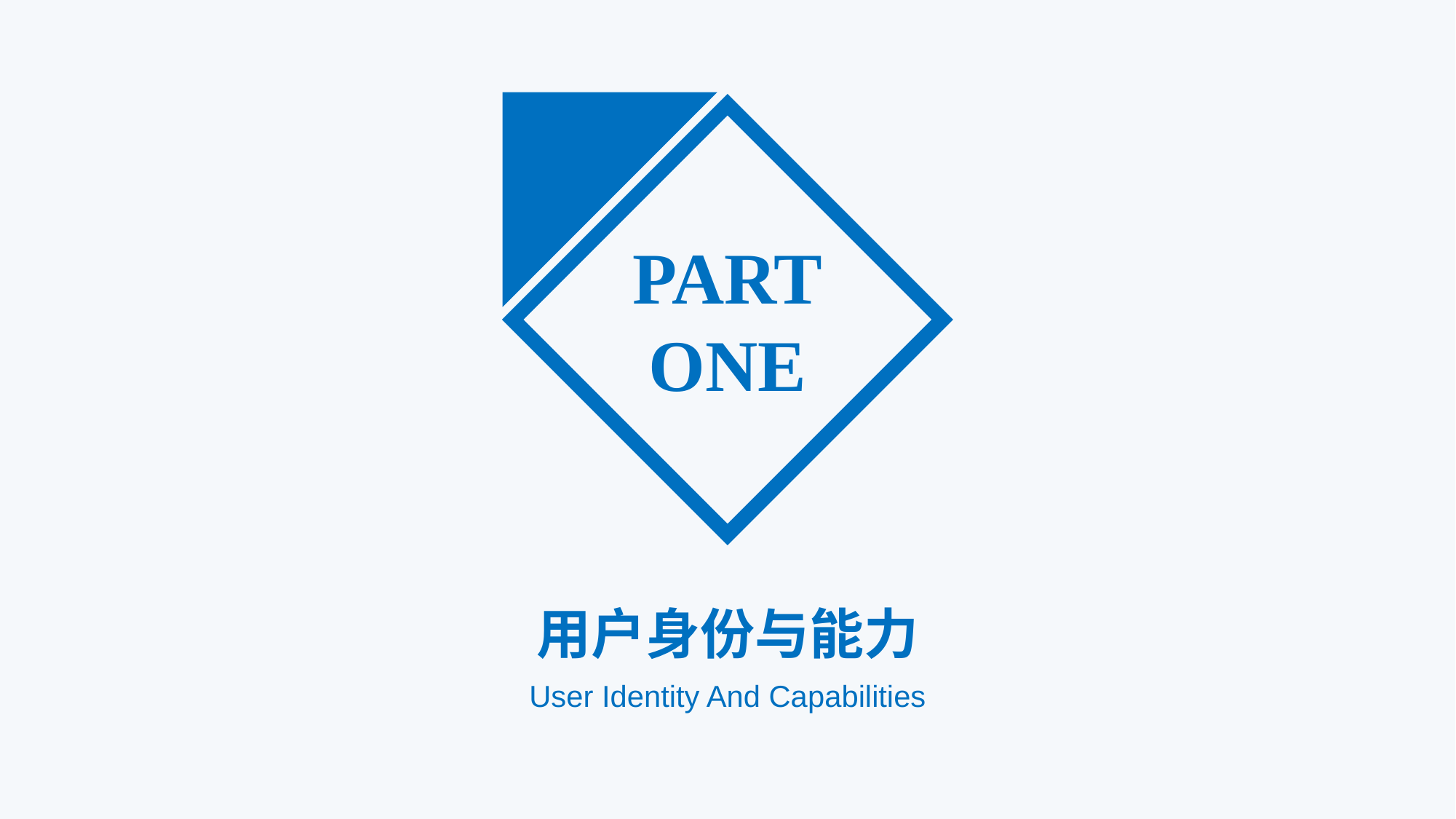

PART
ONE
用户身份与能力
User Identity And Capabilities